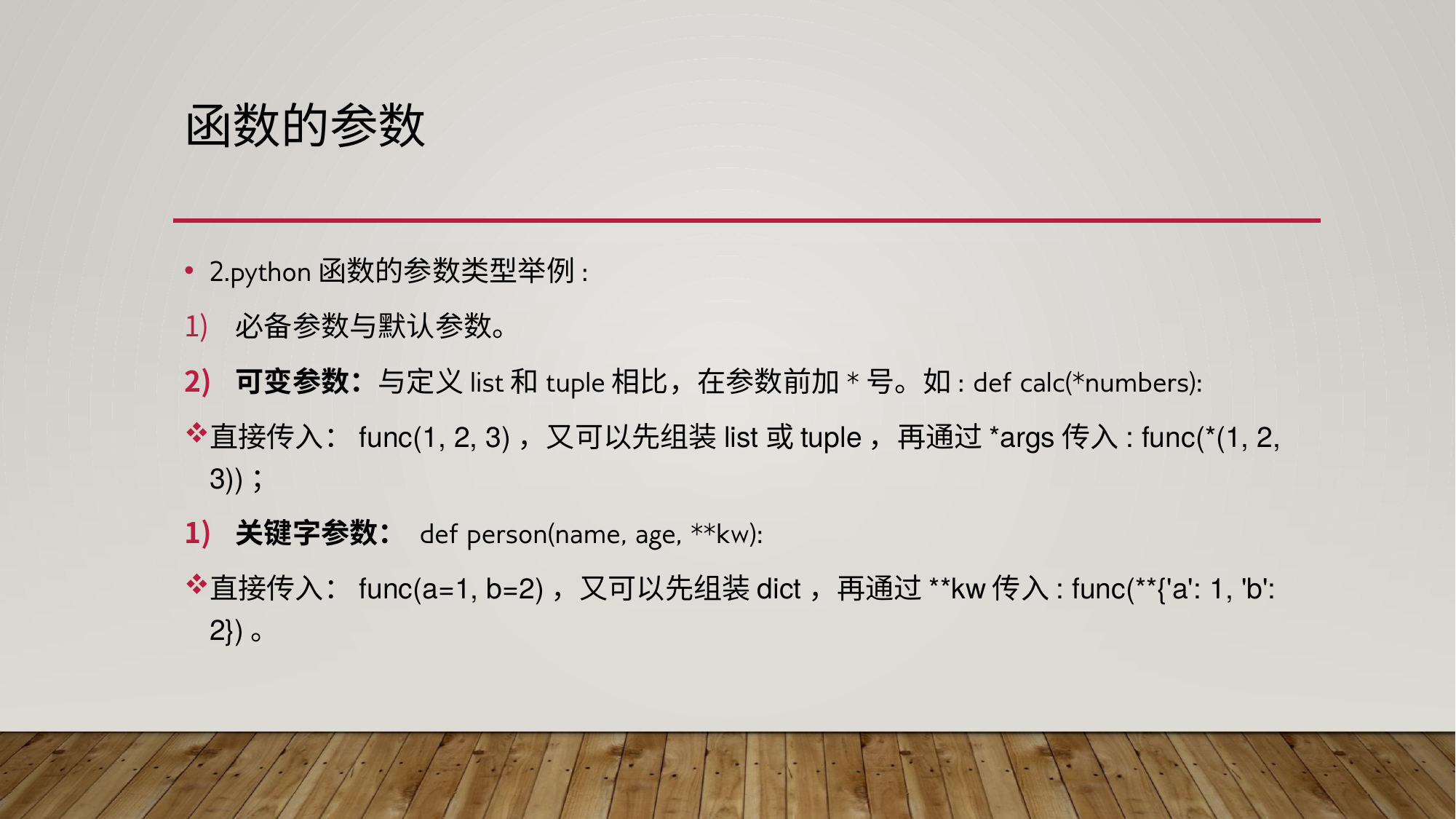

# 函数的参数
2.python函数的参数类型举例:
必备参数与默认参数。
可变参数：与定义list和tuple相比，在参数前加*号。如: def calc(*numbers):
直接传入：func(1, 2, 3)，又可以先组装list或tuple，再通过*args传入: func(*(1, 2, 3))；
关键字参数： def person(name, age, **kw):
直接传入：func(a=1, b=2)，又可以先组装dict，再通过**kw传入: func(**{'a': 1, 'b': 2})。